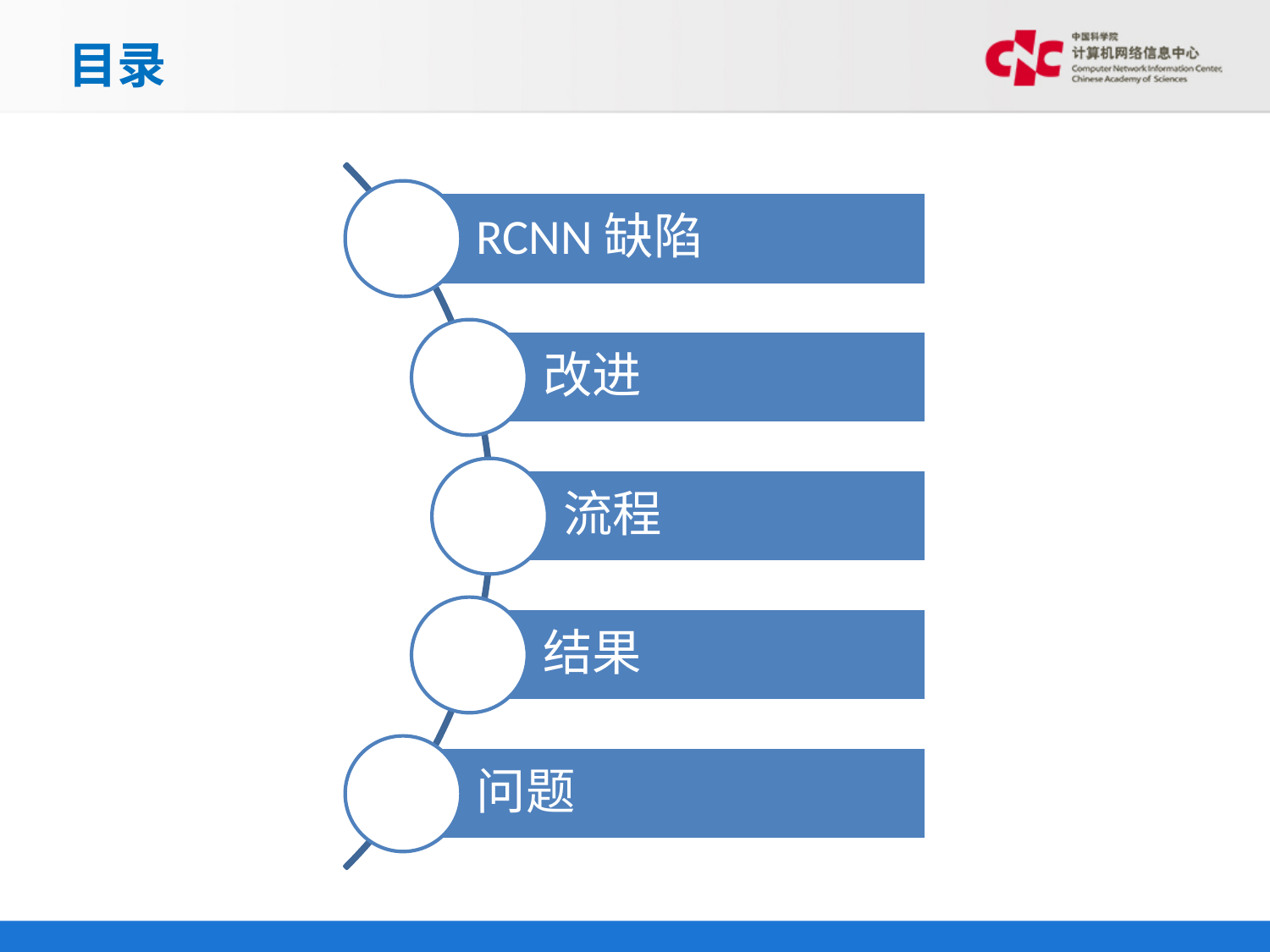

# 目录
RCNN缺陷
改进
流程
结果
问题